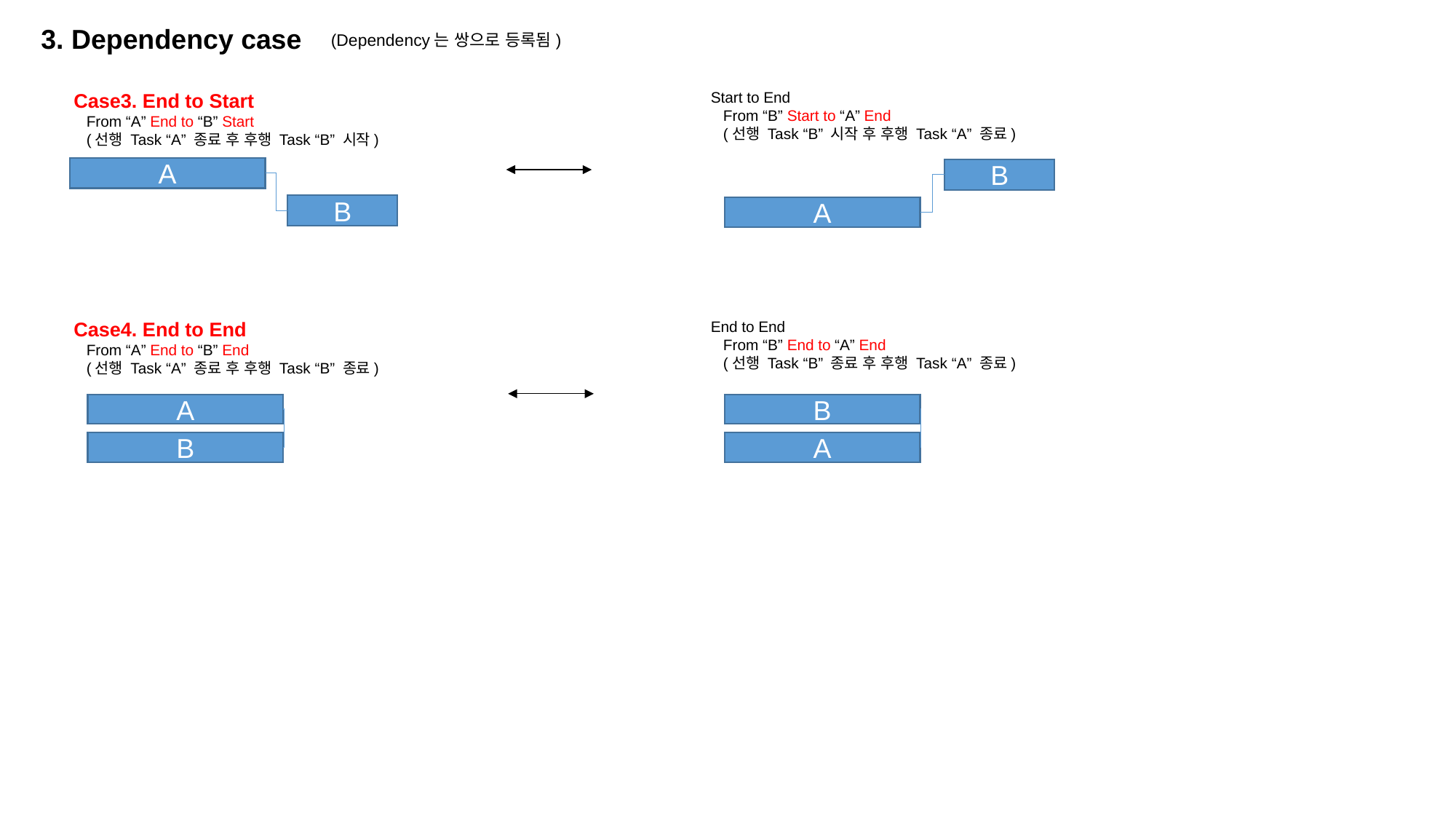

3. Dependency case
(Dependency는 쌍으로 등록됨)
Case3. End to Start
   From “A” End to “B” Start
   (선행 Task “A” 종료 후 후행 Task “B” 시작)
Start to End
   From “B” Start to “A” End
   (선행 Task “B” 시작 후 후행 Task “A” 종료)
A
B
B
A
Case4. End to End
   From “A” End to “B” End
   (선행 Task “A” 종료 후 후행 Task “B” 종료)
End to End
   From “B” End to “A” End
   (선행 Task “B” 종료 후 후행 Task “A” 종료)
A
B
B
A